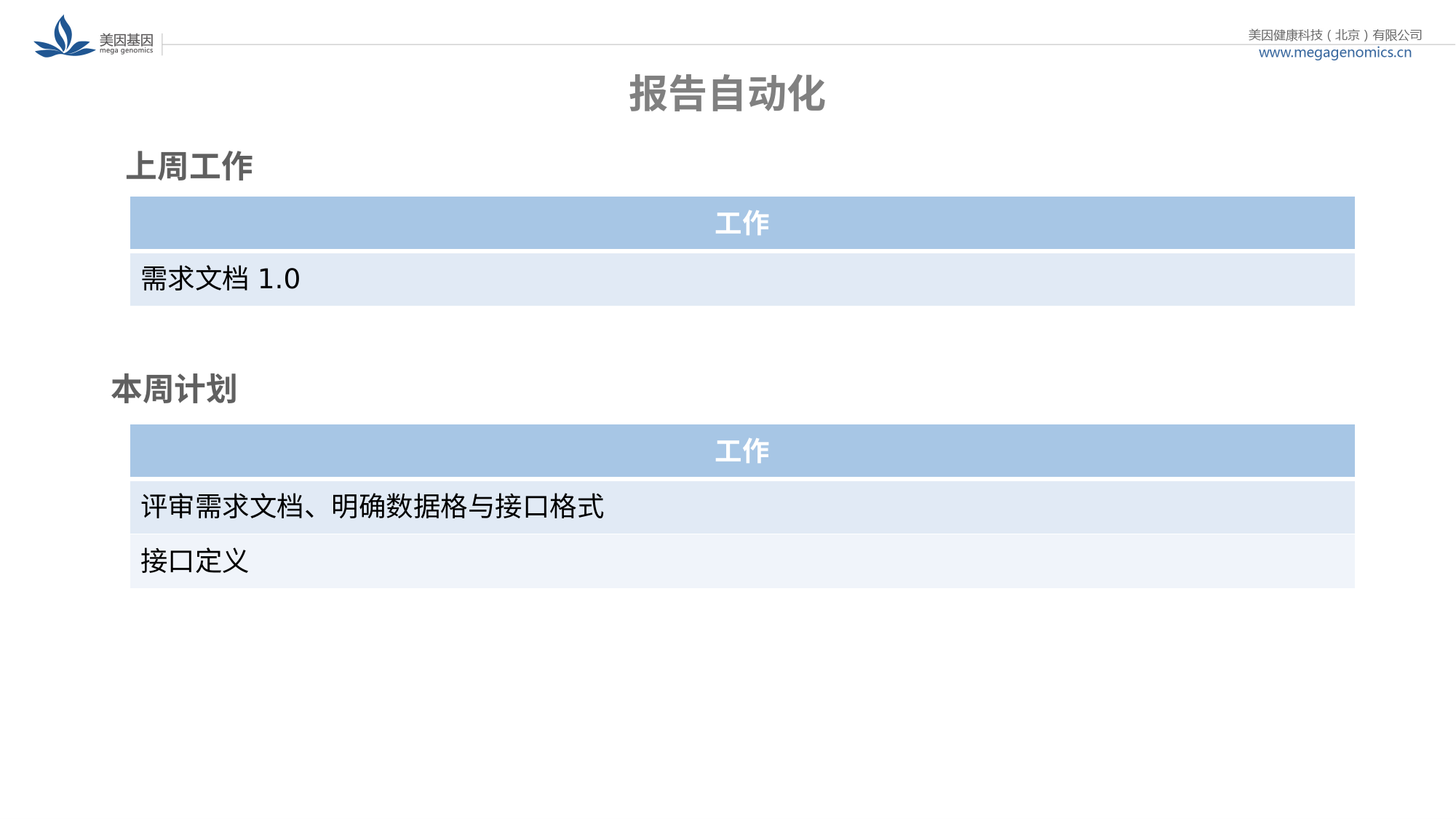

# 报告自动化
 上周工作

本周计划

| 工作 |
| --- |
| 需求文档1.0 |
| 工作 |
| --- |
| 评审需求文档、明确数据格与接口格式 |
| 接口定义 |